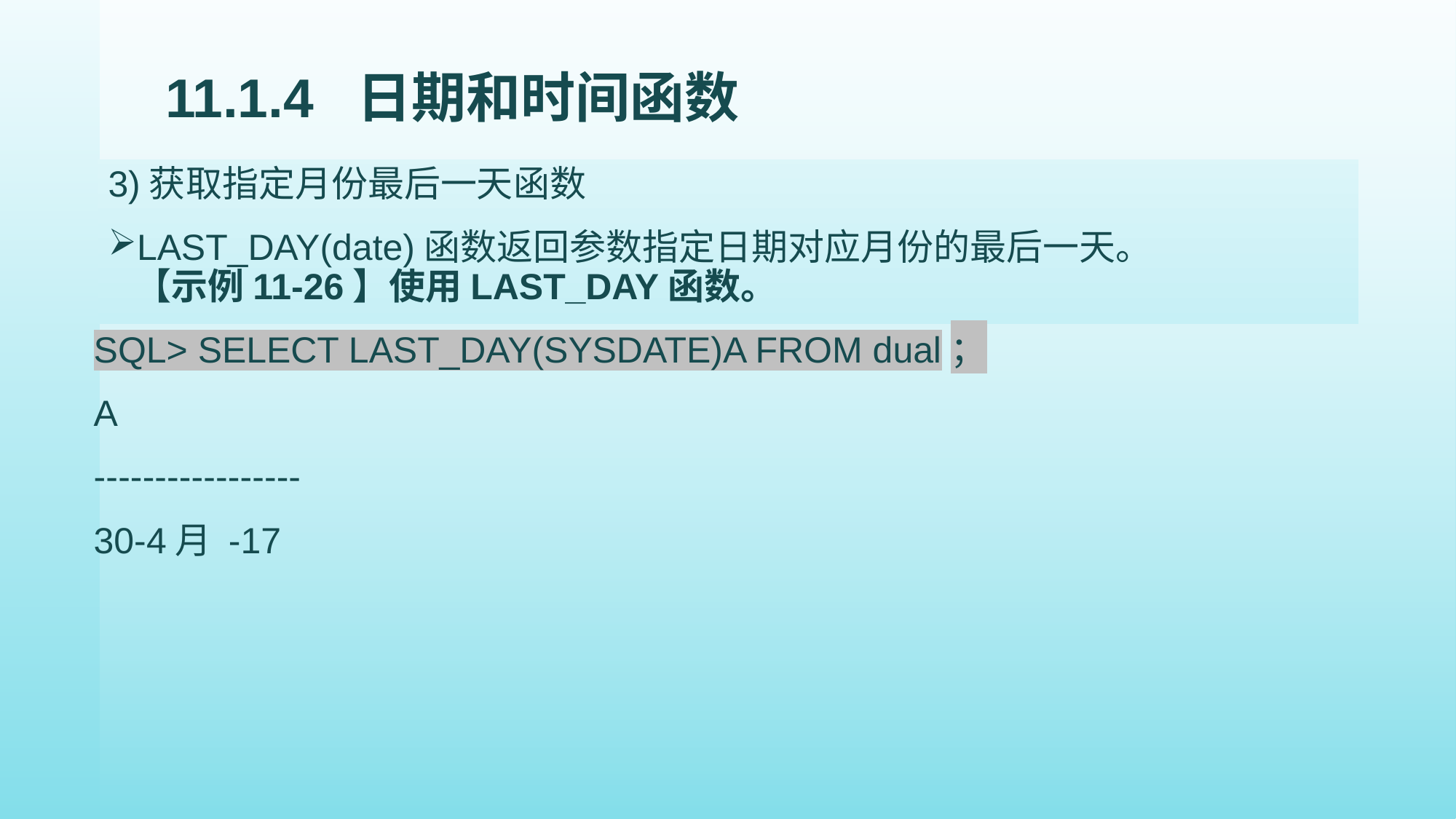

# 11.1.4  日期和时间函数
3)获取指定月份最后一天函数
LAST_DAY(date)函数返回参数指定日期对应月份的最后一天。
【示例11-26】使用LAST_DAY函数。
SQL> SELECT LAST_DAY(SYSDATE)A FROM dual；
A
-----------------
30-4月 -17